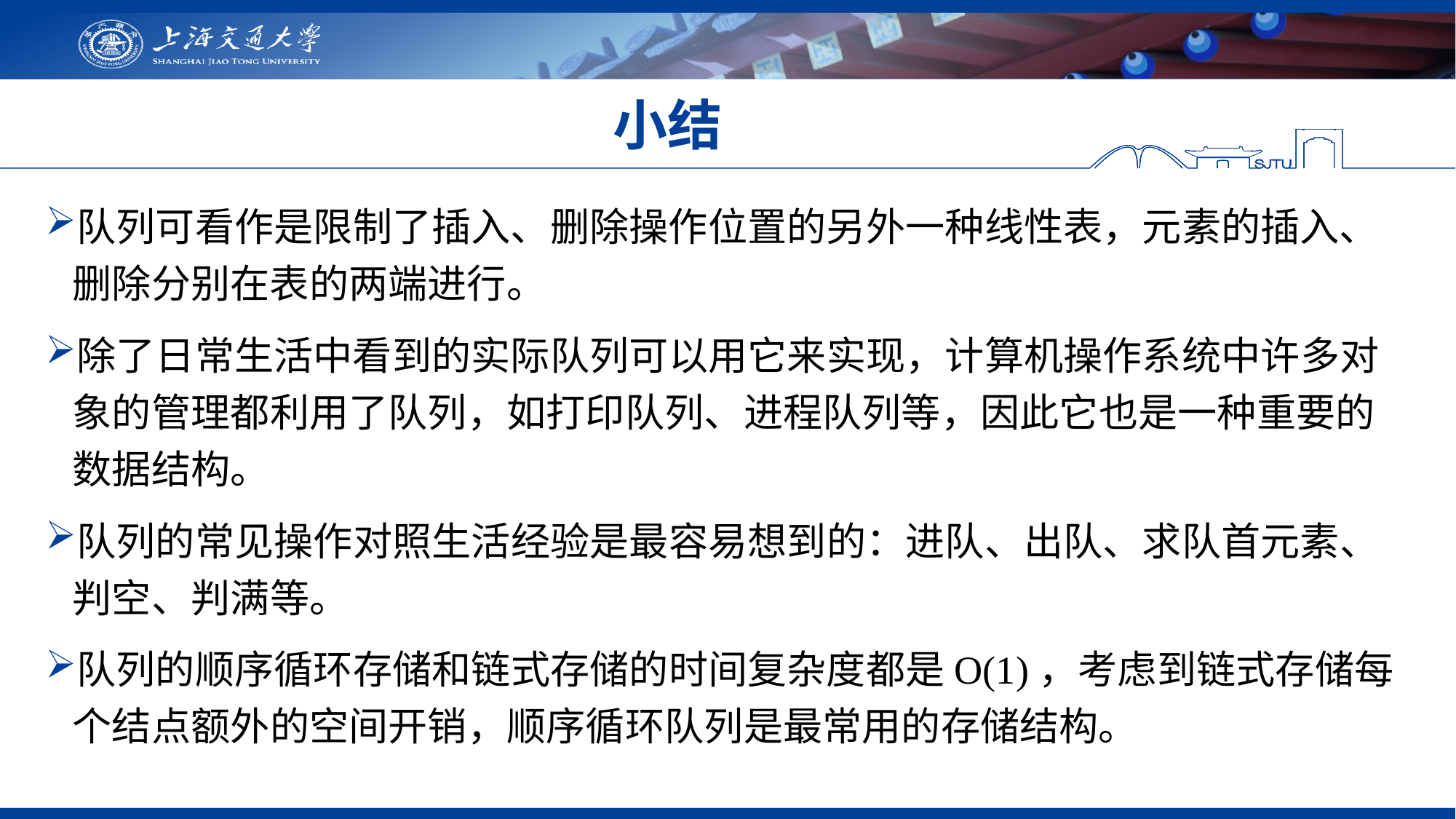

# 小结
队列可看作是限制了插入、删除操作位置的另外一种线性表，元素的插入、删除分别在表的两端进行。
除了日常生活中看到的实际队列可以用它来实现，计算机操作系统中许多对象的管理都利用了队列，如打印队列、进程队列等，因此它也是一种重要的数据结构。
队列的常见操作对照生活经验是最容易想到的：进队、出队、求队首元素、判空、判满等。
队列的顺序循环存储和链式存储的时间复杂度都是O(1)，考虑到链式存储每个结点额外的空间开销，顺序循环队列是最常用的存储结构。